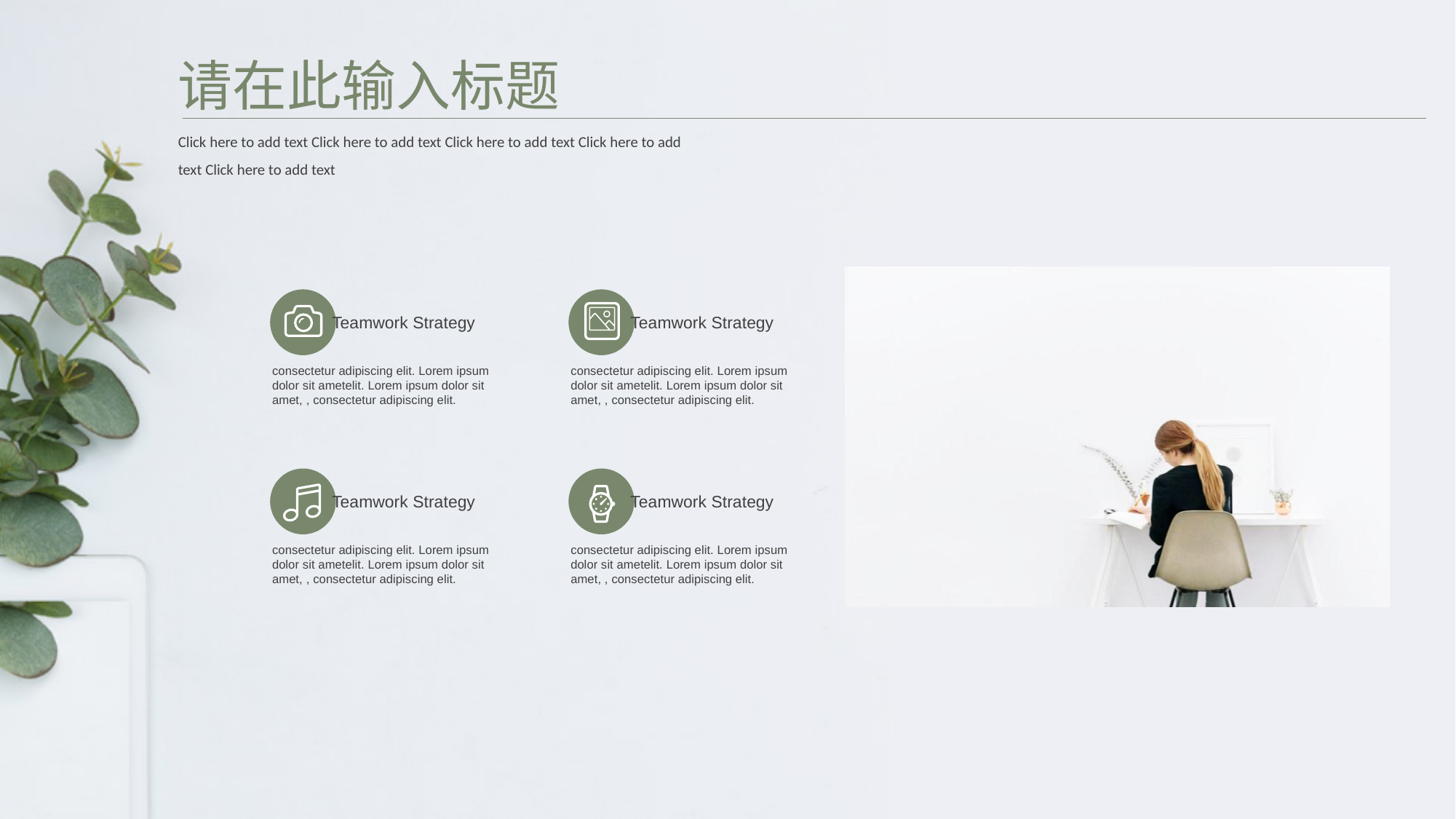

请在此输入标题
Click here to add text Click here to add text Click here to add text Click here to add text Click here to add text

Teamwork Strategy
consectetur adipiscing elit. Lorem ipsum dolor sit ametelit. Lorem ipsum dolor sit amet, , consectetur adipiscing elit.

Teamwork Strategy
consectetur adipiscing elit. Lorem ipsum dolor sit ametelit. Lorem ipsum dolor sit amet, , consectetur adipiscing elit.

Teamwork Strategy
consectetur adipiscing elit. Lorem ipsum dolor sit ametelit. Lorem ipsum dolor sit amet, , consectetur adipiscing elit.

Teamwork Strategy
consectetur adipiscing elit. Lorem ipsum dolor sit ametelit. Lorem ipsum dolor sit amet, , consectetur adipiscing elit.